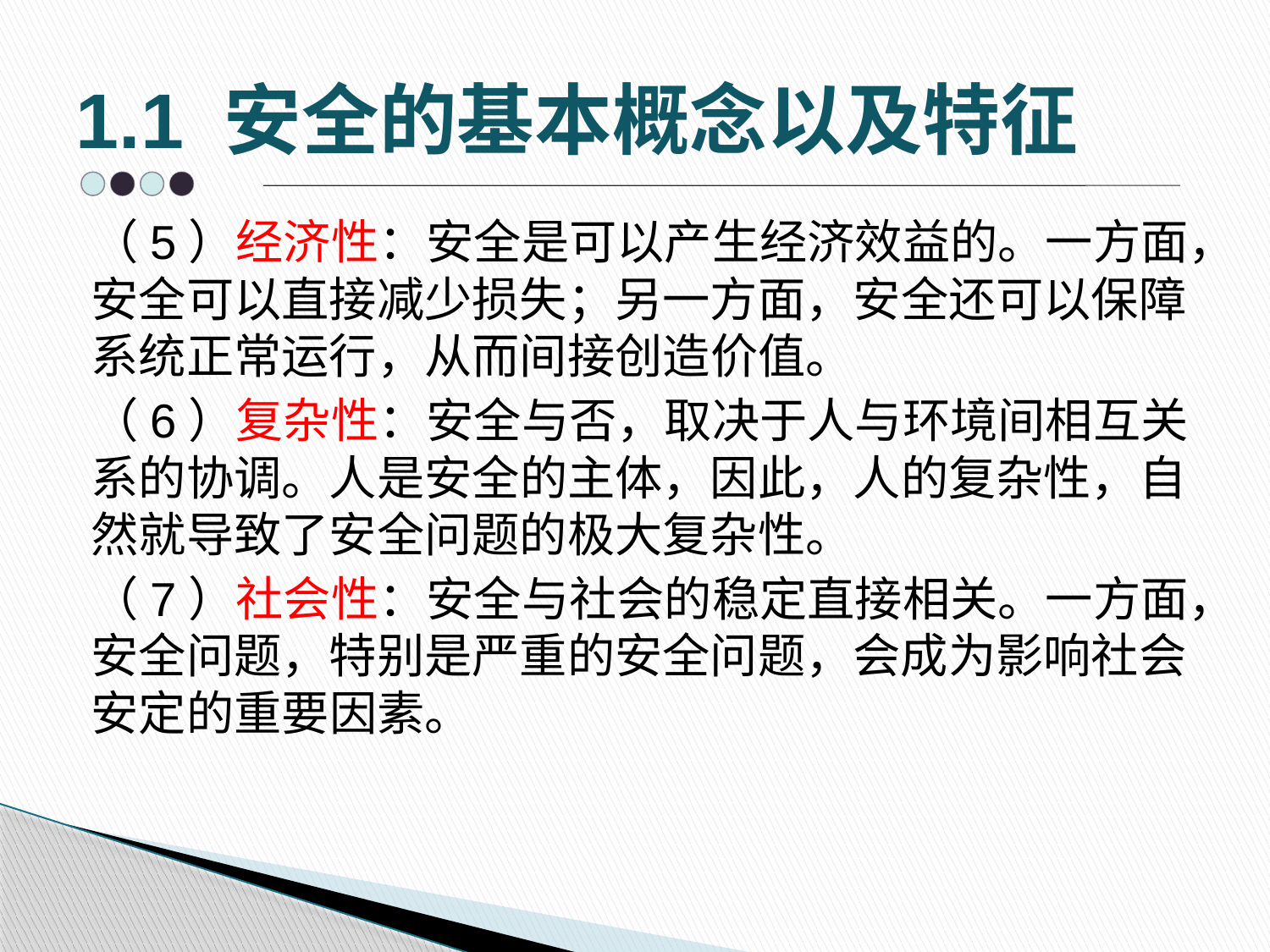

# 1.1 安全的基本概念以及特征

（5）经济性：安全是可以产生经济效益的。一方面，安全可以直接减少损失；另一方面，安全还可以保障系统正常运行，从而间接创造价值。
（6）复杂性：安全与否，取决于人与环境间相互关系的协调。人是安全的主体，因此，人的复杂性，自然就导致了安全问题的极大复杂性。
（7）社会性：安全与社会的稳定直接相关。一方面，安全问题，特别是严重的安全问题，会成为影响社会安定的重要因素。